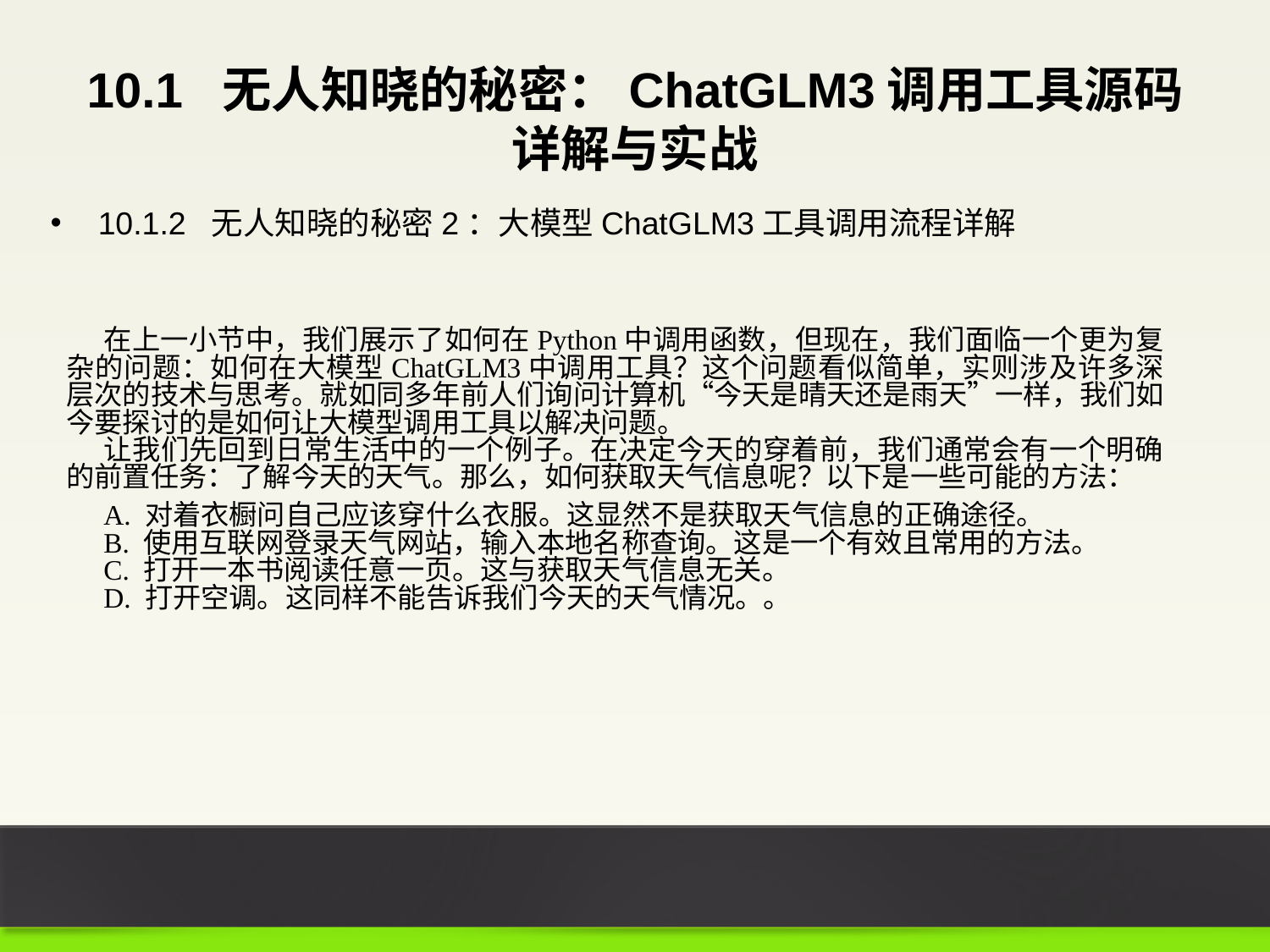

10.1  无人知晓的秘密：ChatGLM3调用工具源码详解与实战
10.1.2  无人知晓的秘密2：大模型ChatGLM3工具调用流程详解
在上一小节中，我们展示了如何在Python中调用函数，但现在，我们面临一个更为复杂的问题：如何在大模型ChatGLM3中调用工具？这个问题看似简单，实则涉及许多深层次的技术与思考。就如同多年前人们询问计算机“今天是晴天还是雨天”一样，我们如今要探讨的是如何让大模型调用工具以解决问题。
让我们先回到日常生活中的一个例子。在决定今天的穿着前，我们通常会有一个明确的前置任务：了解今天的天气。那么，如何获取天气信息呢？以下是一些可能的方法：
A. 对着衣橱问自己应该穿什么衣服。这显然不是获取天气信息的正确途径。
B. 使用互联网登录天气网站，输入本地名称查询。这是一个有效且常用的方法。
C. 打开一本书阅读任意一页。这与获取天气信息无关。
D. 打开空调。这同样不能告诉我们今天的天气情况。。